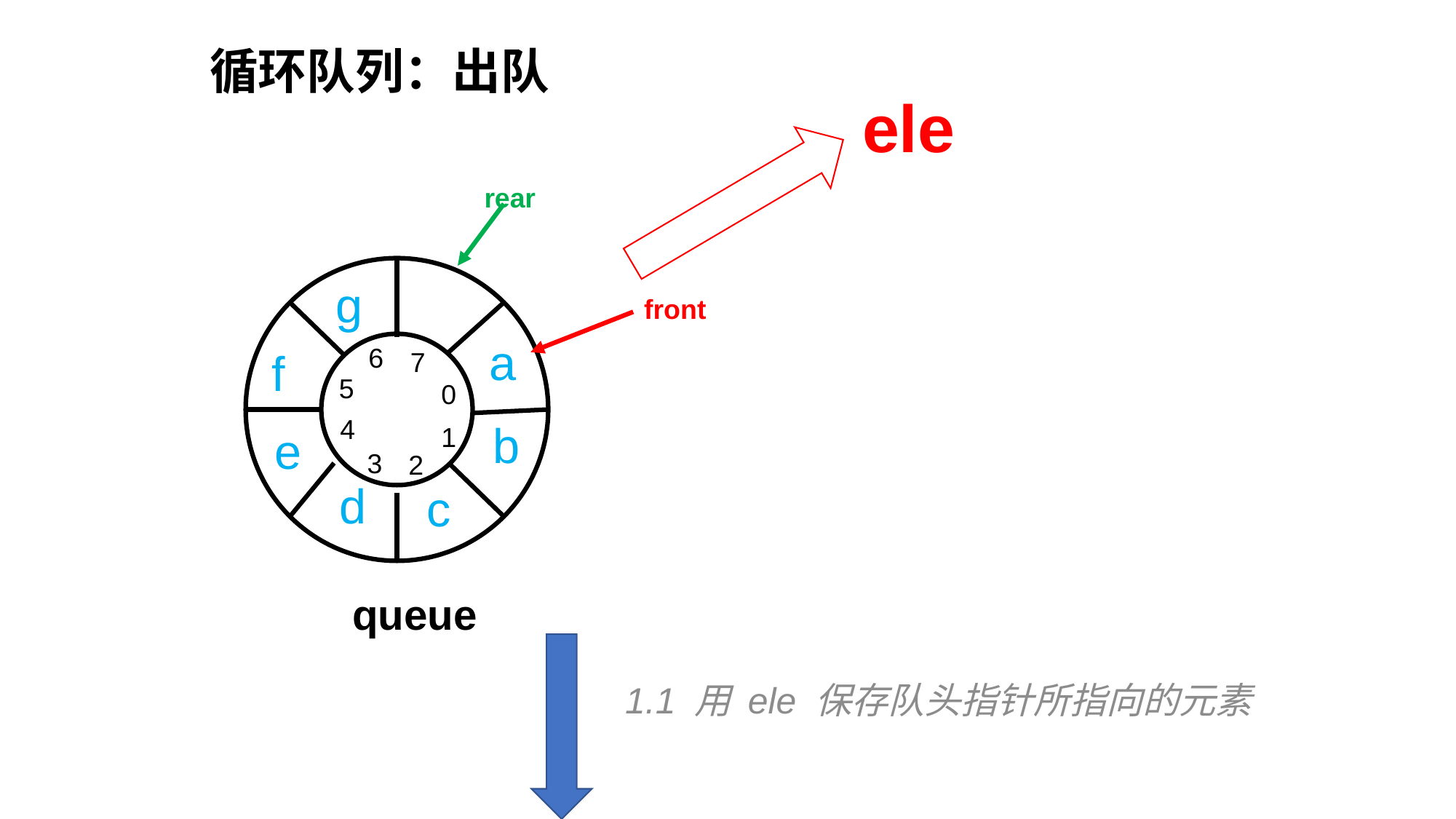

循环队列：出队
ele

rear

g
front
a
6
f
7
5
0
4
b
1
e
3
2
d
c
queue

1.1 用 ele 保存队头指针所指向的元素
ele=queue.data[queue.front]=queue.data[0]=‘a’

1.2 然后队头指针加一
rear

g
注：只是指针位置移动了，原值仍然存在，只有等新元素入队将其覆盖掉
a
6
f
7
5
0
front
4
b
1
e
3
2
d
c
queue